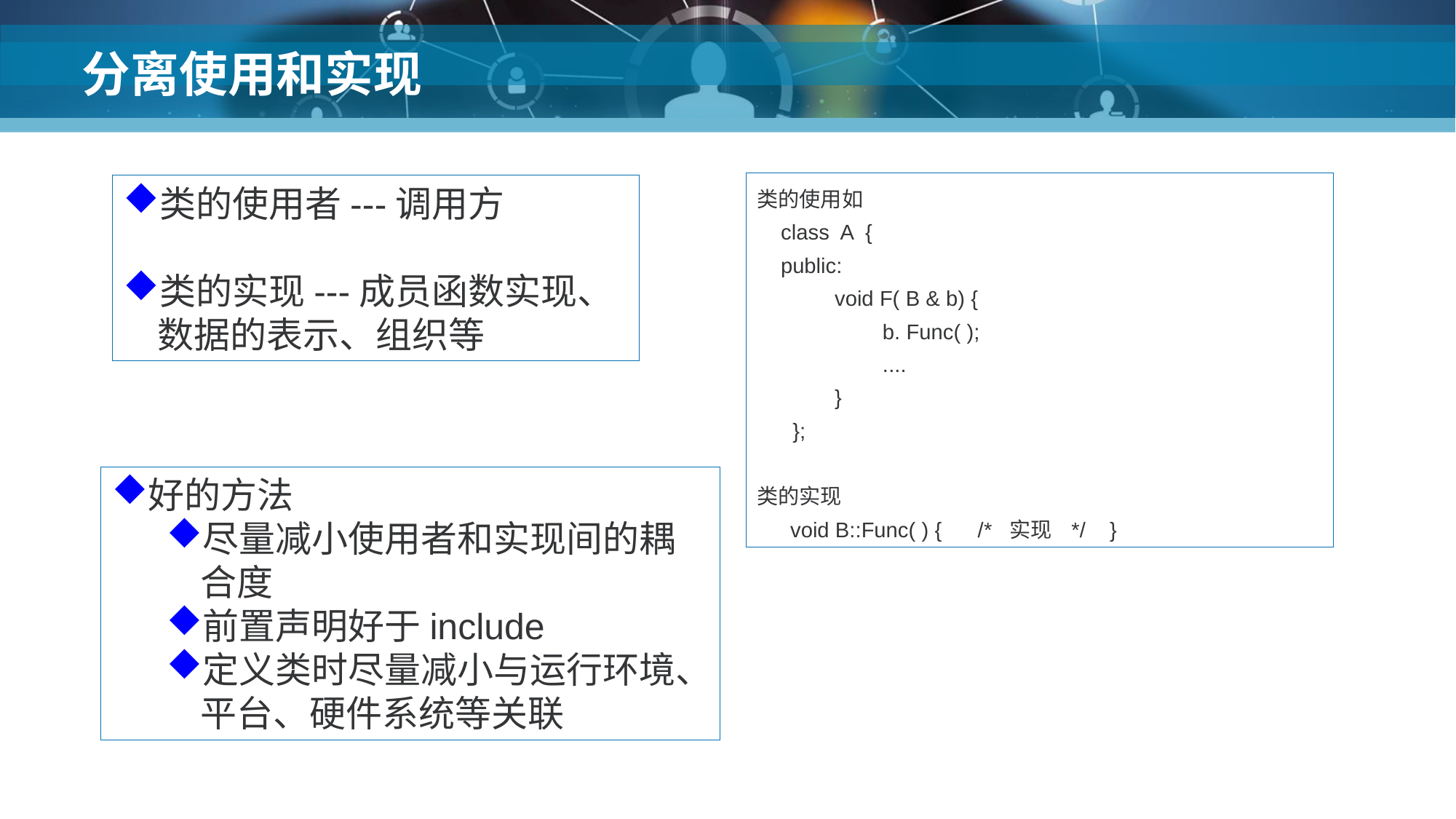

# 分离使用和实现
类的使用如
    class  A  {
    public:
             void F( B & b) {
                     b. Func( );
                     ....
             }
      };
类的实现
      void B::Func( ) {      /*  实现   */    }
类的使用者---调用方

类的实现---成员函数实现、数据的表示、组织等
好的方法
尽量减小使用者和实现间的耦合度
前置声明好于include
定义类时尽量减小与运行环境、平台、硬件系统等关联